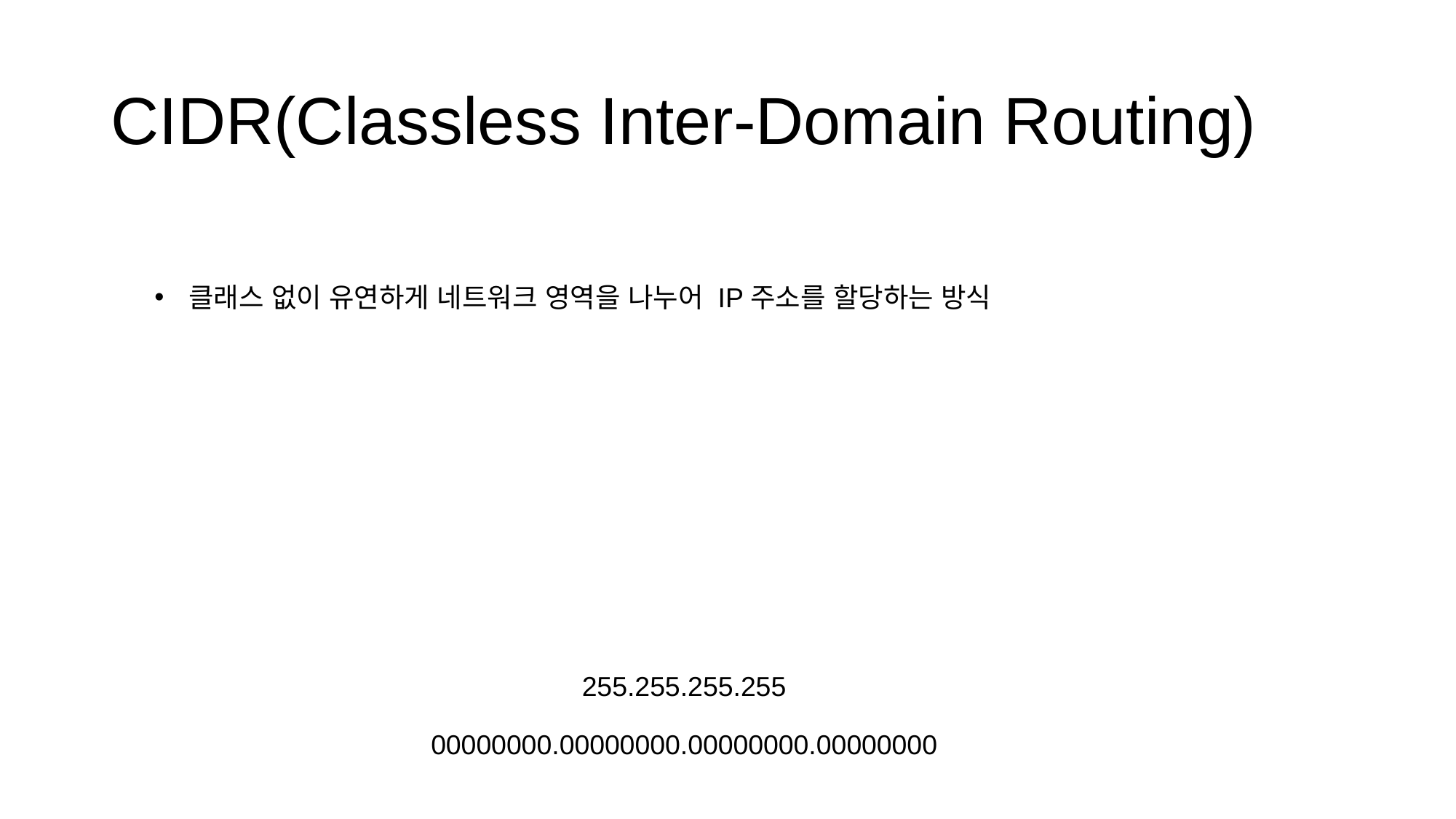

# CIDR(Classless Inter-Domain Routing)
클래스 없이 유연하게 네트워크 영역을 나누어 IP주소를 할당하는 방식
255.255.255.255
00000000.00000000.00000000.00000000